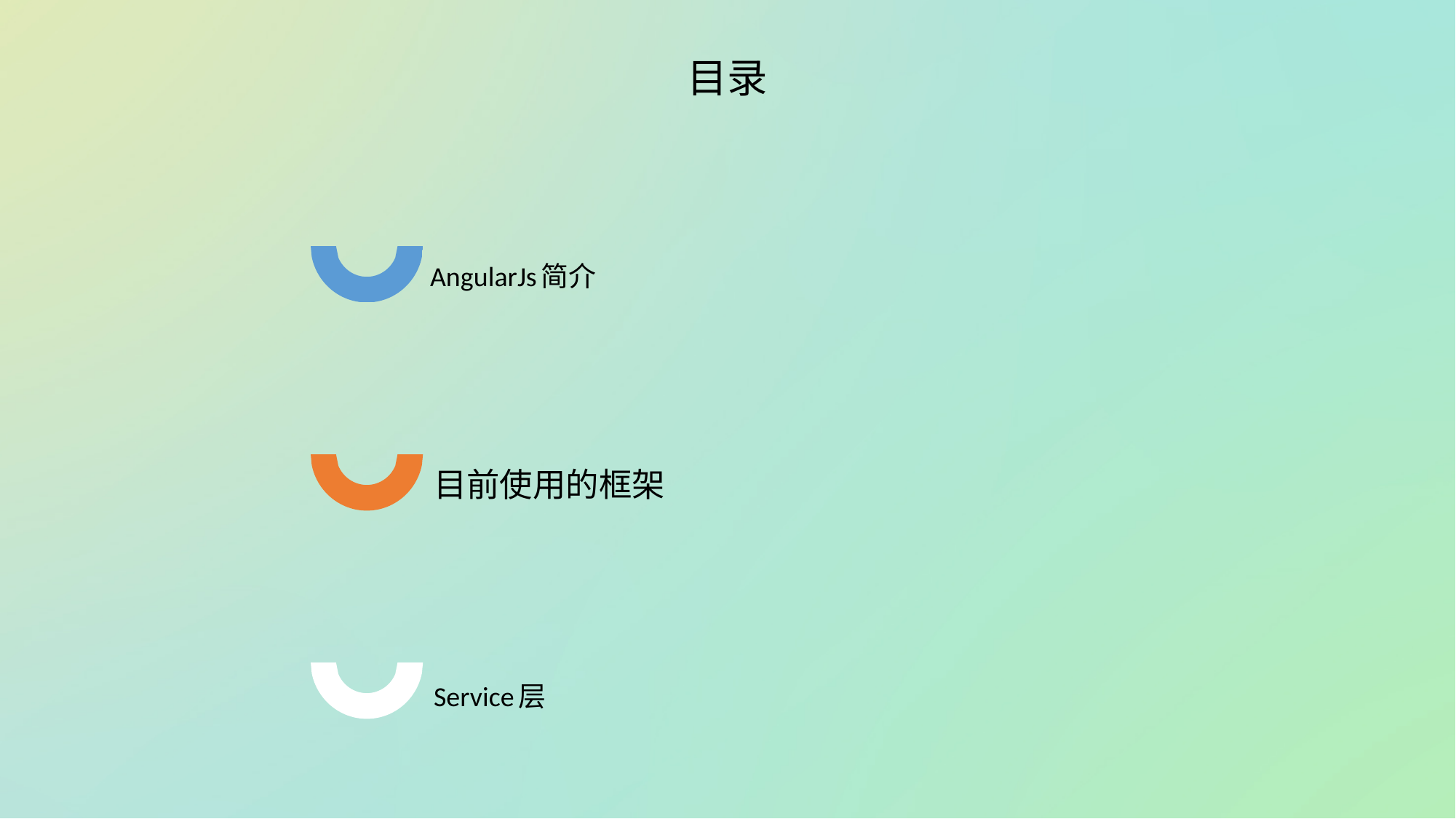

目录
AngularJs简介
A
目前使用的框架
B
Service层
C